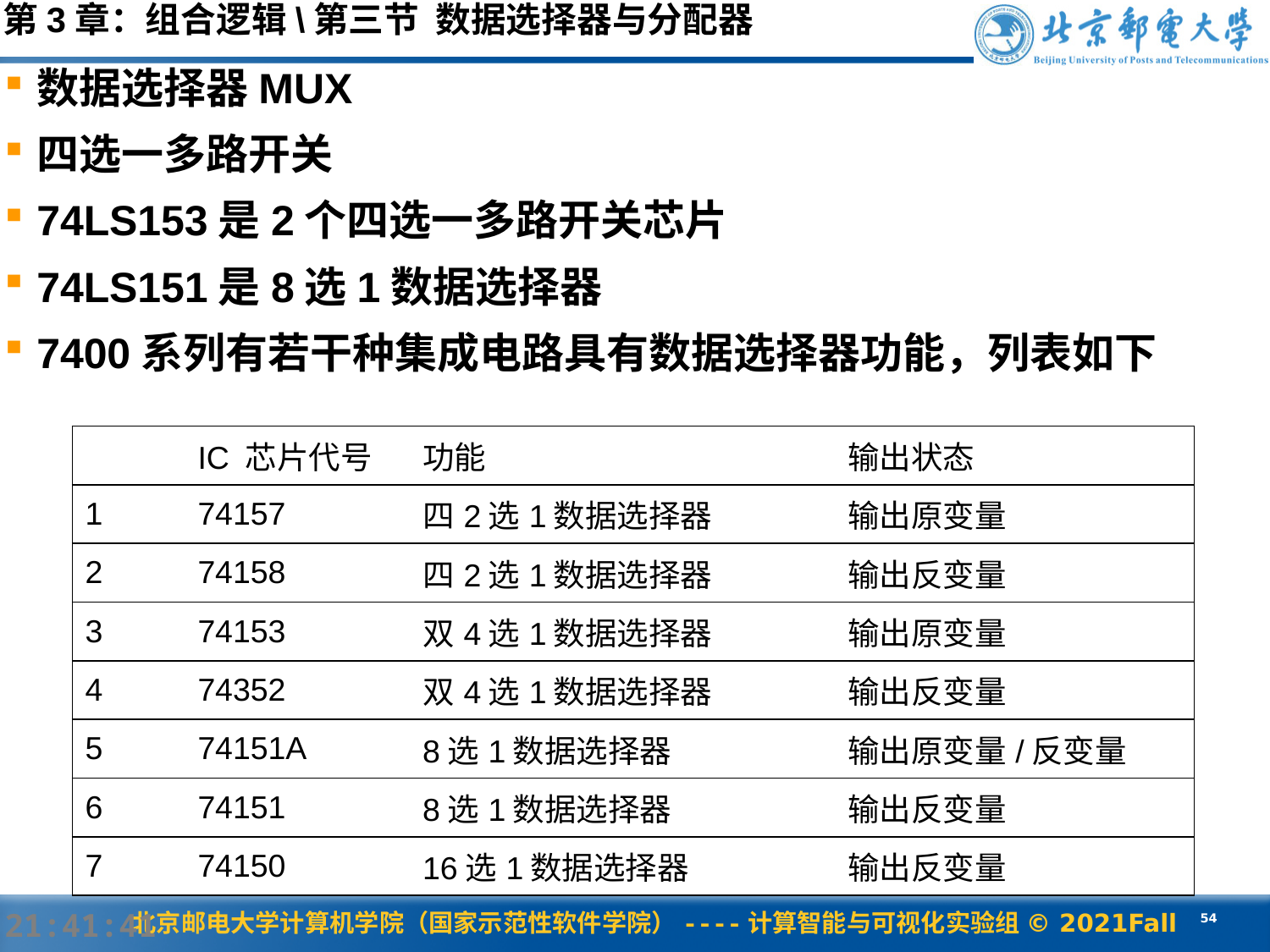

第3章：组合逻辑\第三节  数据选择器与分配器
数据选择器MUX
四选一多路开关
74LS153是2个四选一多路开关芯片
74LS151是8选1数据选择器
7400系列有若干种集成电路具有数据选择器功能，列表如下

|  | IC 芯片代号 | 功能 | 输出状态 |
| --- | --- | --- | --- |
| 1 | 74157 | 四2选1数据选择器 | 输出原变量 |
| 2 | 74158 | 四2选1数据选择器 | 输出反变量 |
| 3 | 74153 | 双4选1数据选择器 | 输出原变量 |
| 4 | 74352 | 双4选1数据选择器 | 输出反变量 |
| 5 | 74151A | 8选1数据选择器 | 输出原变量/反变量 |
| 6 | 74151 | 8选1数据选择器 | 输出反变量 |
| 7 | 74150 | 16选1数据选择器 | 输出反变量 |